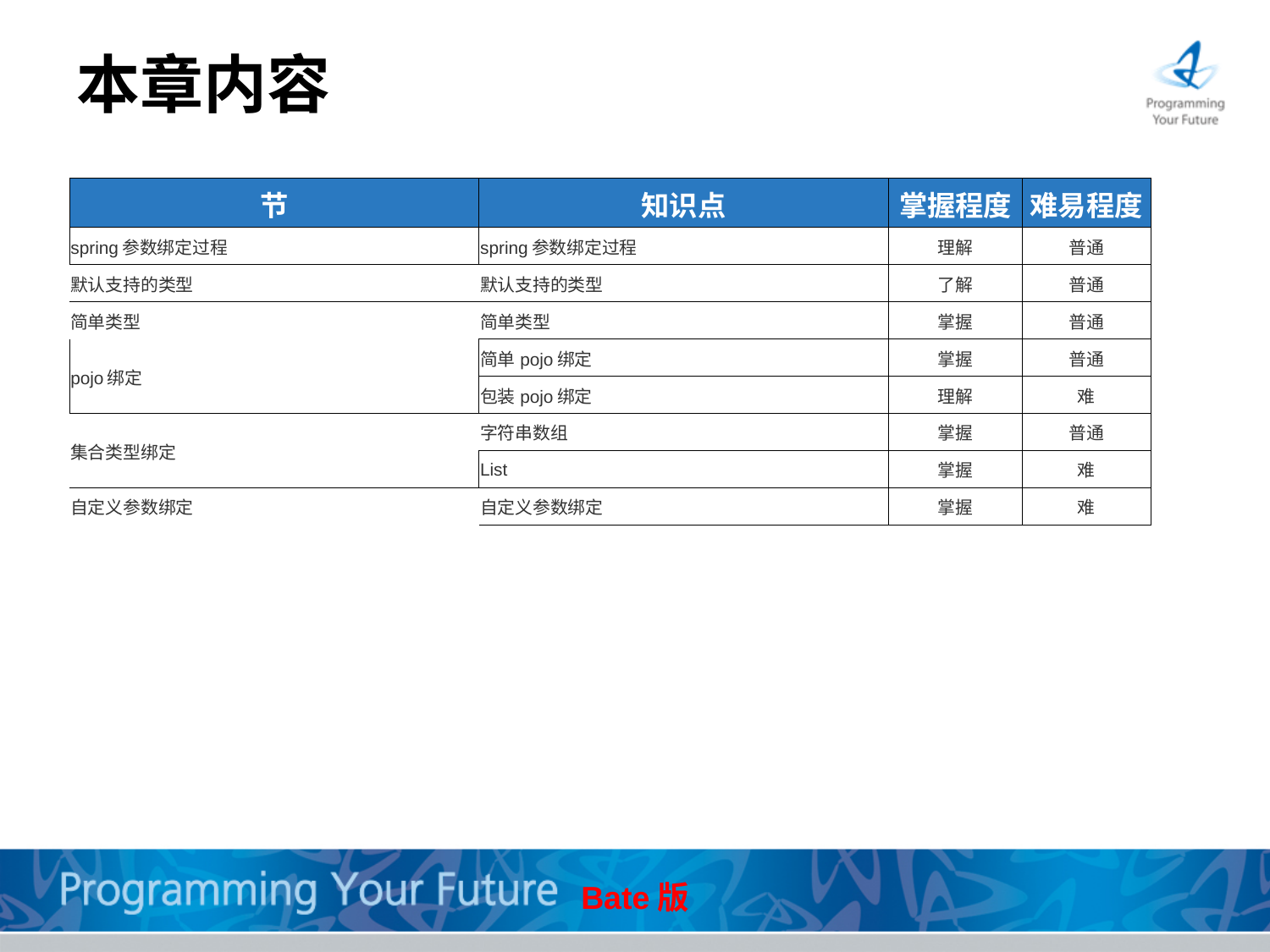

# 本章内容
| 节 | 知识点 | 掌握程度 | 难易程度 |
| --- | --- | --- | --- |
| spring参数绑定过程 | spring参数绑定过程 | 理解 | 普通 |
| 默认支持的类型 | 默认支持的类型 | 了解 | 普通 |
| 简单类型 | 简单类型 | 掌握 | 普通 |
| pojo绑定 | 简单pojo绑定 | 掌握 | 普通 |
|  | 包装pojo绑定 | 理解 | 难 |
| 集合类型绑定 | 字符串数组 | 掌握 | 普通 |
|  | List | 掌握 | 难 |
| 自定义参数绑定 | 自定义参数绑定 | 掌握 | 难 |